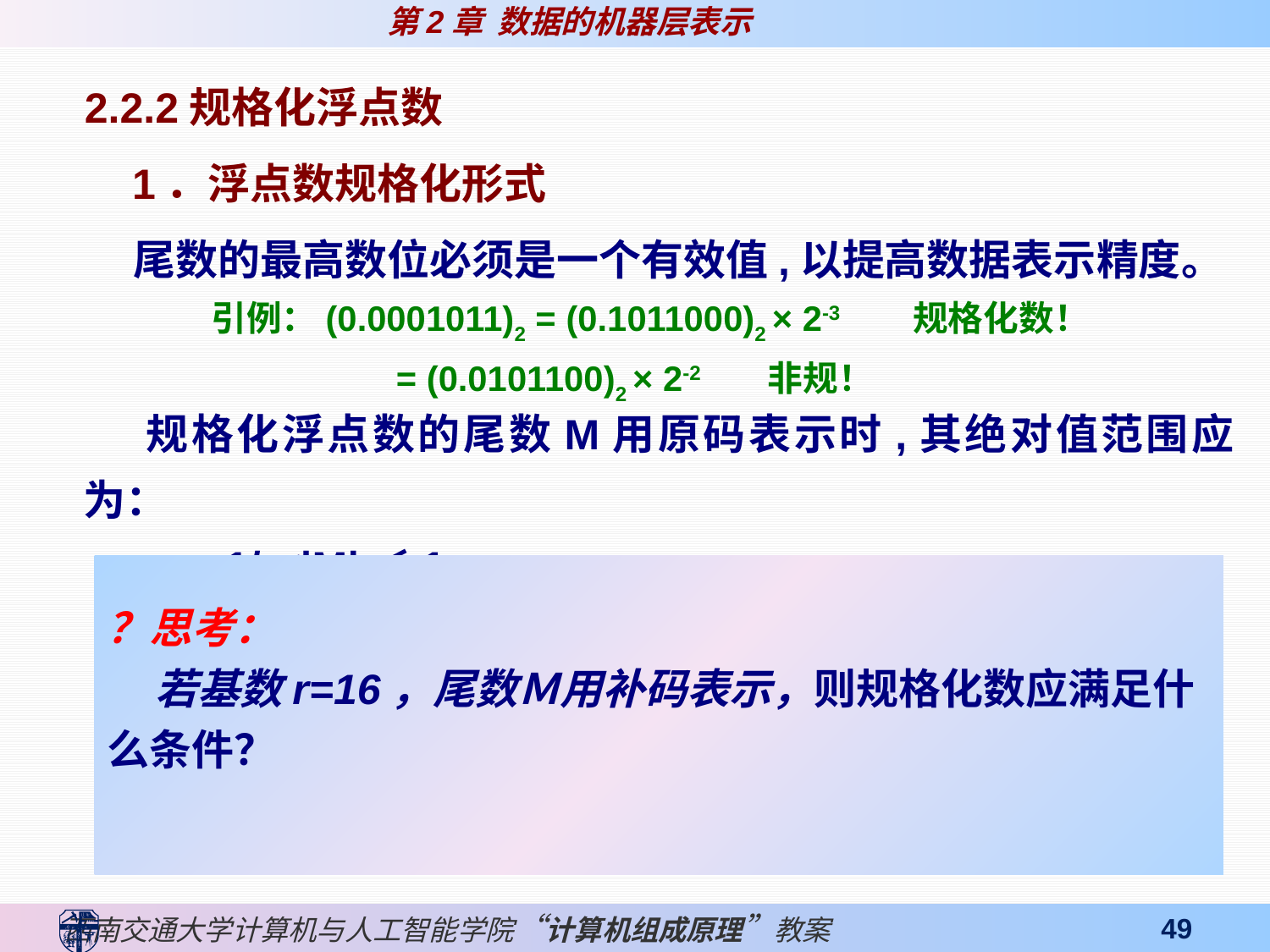

2.2.2规格化浮点数
    1．浮点数规格化形式
    尾数的最高数位必须是一个有效值,以提高数据表示精度。
     引例：(0.0001011)2 = (0.1011000)2 × 2-3       规格化数！
                        = (0.0101100)2 × 2-2      非规！
    规格化浮点数的尾数M用原码表示时,其绝对值范围应为：
            1/r≤|M|＜1
若基数r=2，尾数Ｍ用补码表示，则规格化数应满足
       -1≤ M <-1/2  或  1/2≤ M <1
    即，尾数最高两位必须相异。
       0.1xx...x 和 1.0xx...x     ──规！
       0.0xx...x 和 1.1xx...x     ──非规！
？思考：
    若基数r=16，尾数Ｍ用补码表示，则规格化数应满足什么条件？